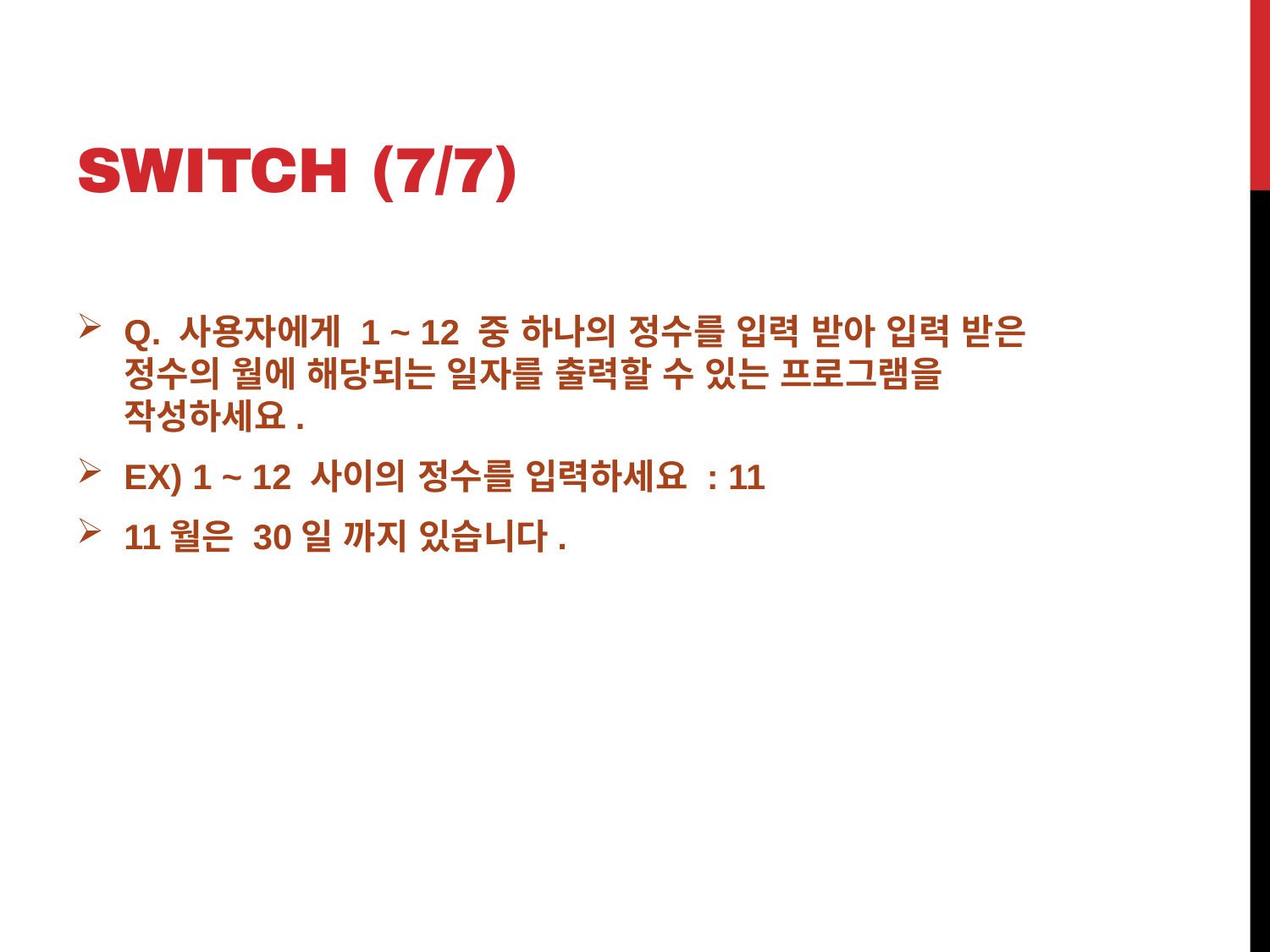

# switch (7/7)

Q. 사용자에게 1 ~ 12 중 하나의 정수를 입력 받아 입력 받은
정수의 월에 해당되는 일자를 출력할 수 있는 프로그램을
작성하세요.
EX) 1 ~ 12 사이의 정수를 입력하세요 : 11
11월은 30일 까지 있습니다.